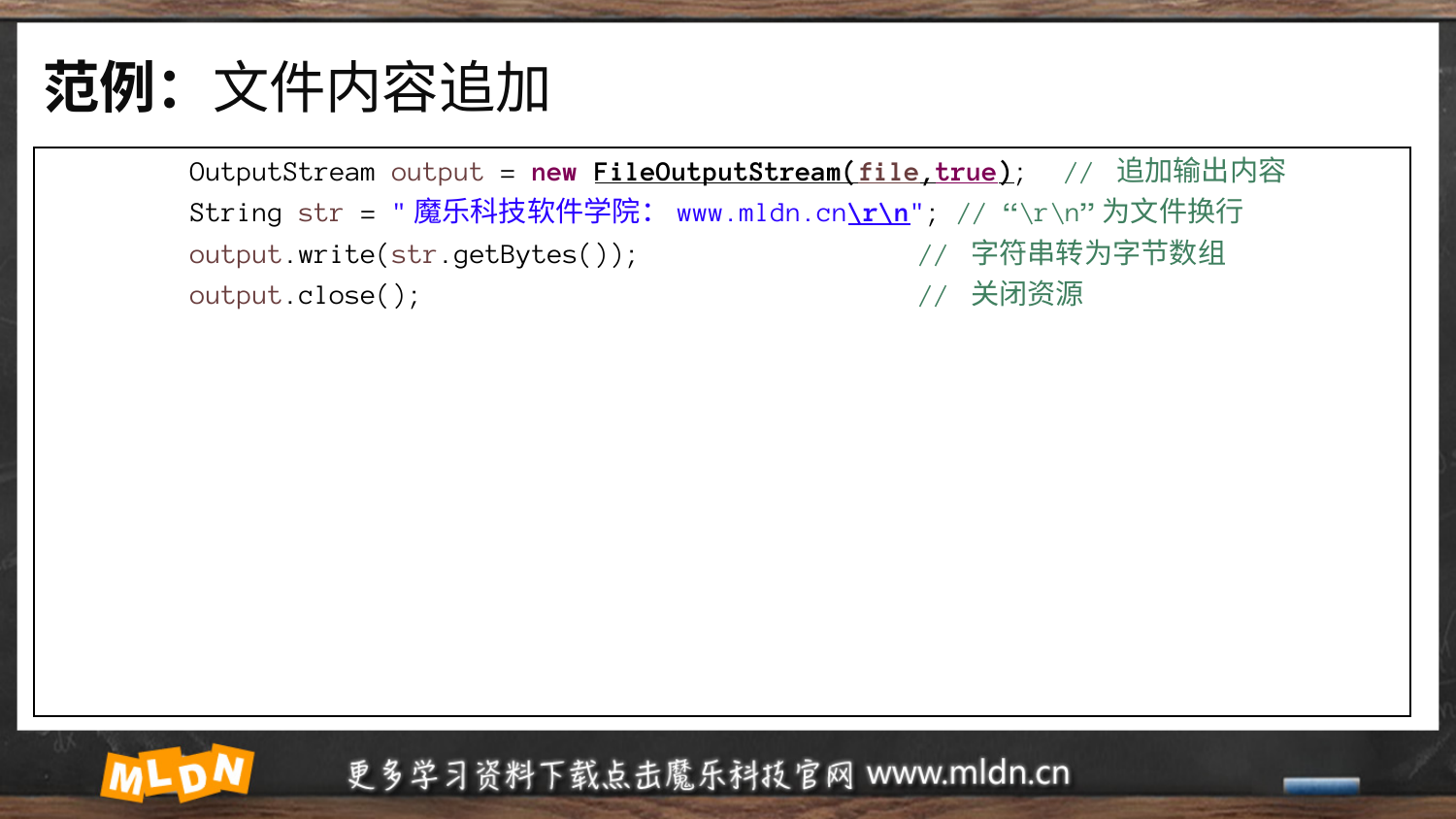

# 范例：文件内容追加
| OutputStream output = new FileOutputStream(file,true); // 追加输出内容 String str = "魔乐科技软件学院：www.mldn.cn\r\n"; // “\r\n”为文件换行 output.write(str.getBytes()); // 字符串转为字节数组 output.close(); // 关闭资源 |
| --- |